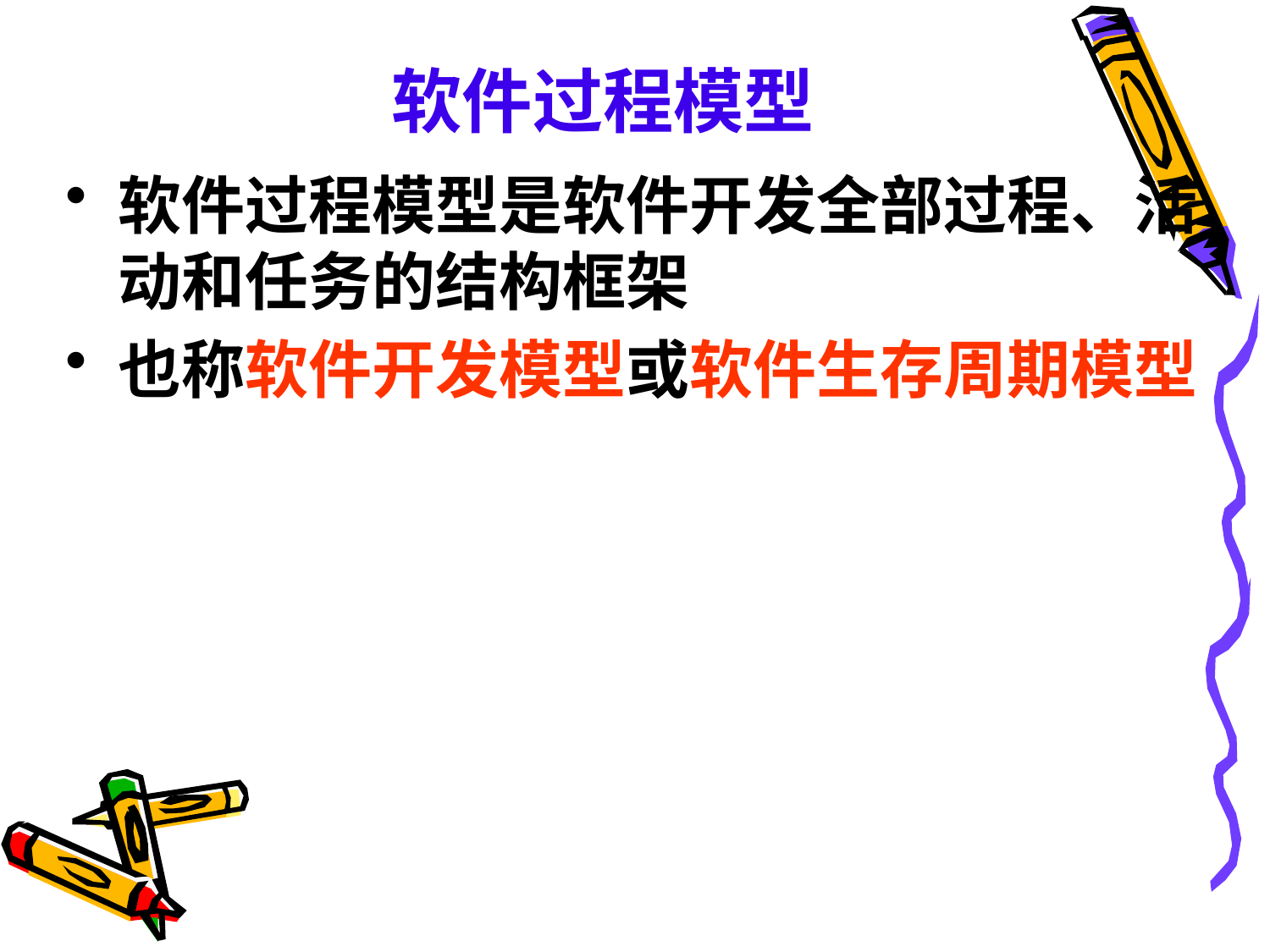

# 软件过程模型
软件过程模型是软件开发全部过程、活动和任务的结构框架
也称软件开发模型或软件生存周期模型